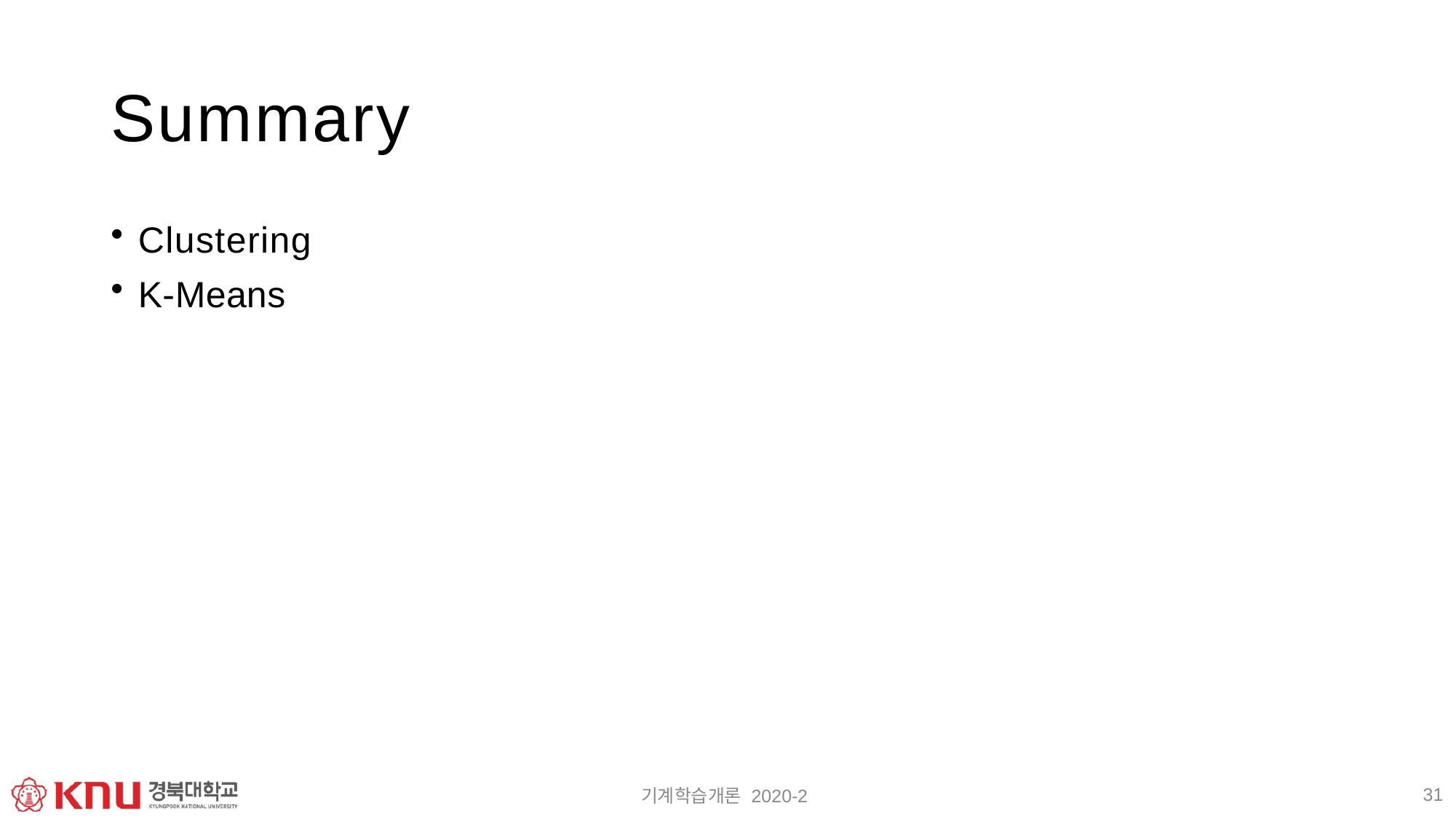

# Summary
Clustering
K-Means
31
기계학습개론 2020-2